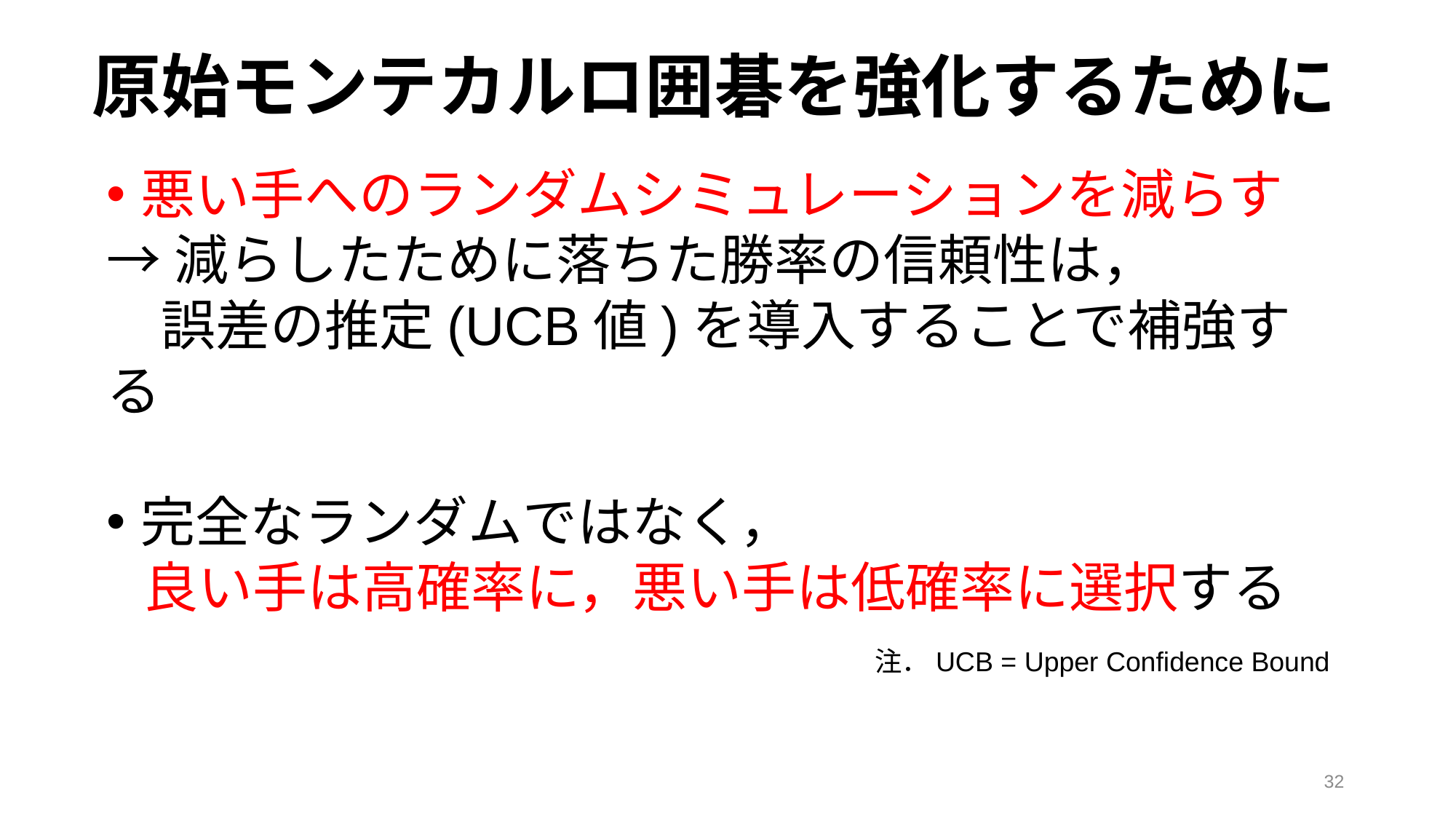

原始モンテカルロ囲碁を強化するために
悪い手へのランダムシミュレーションを減らす
→減らしたために落ちた勝率の信頼性は，
　誤差の推定(UCB値)を導入することで補強する

完全なランダムではなく，
  良い手は高確率に，悪い手は低確率に選択する
注．UCB = Upper Confidence Bound
32